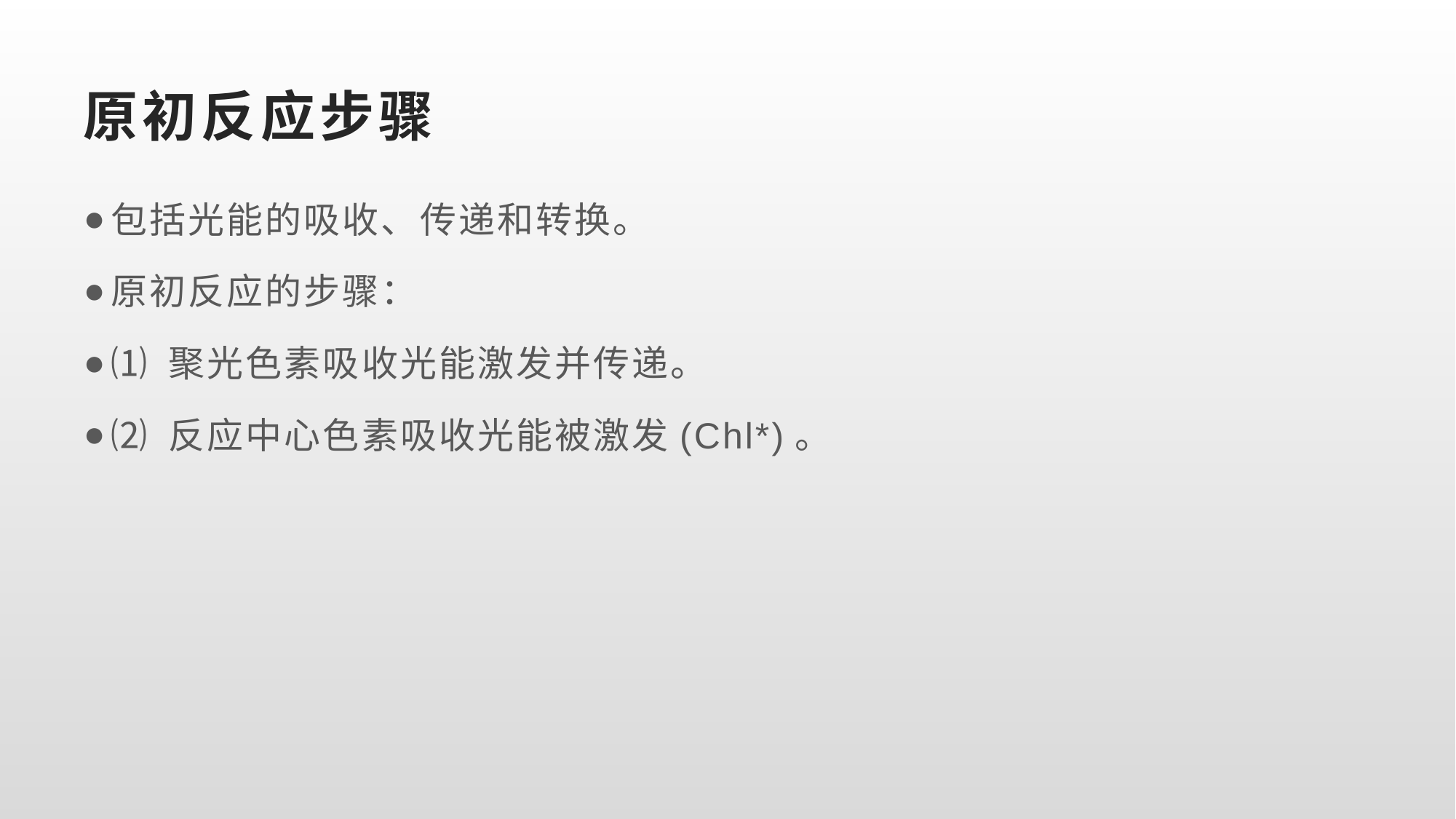

# 原初反应步骤
包括光能的吸收、传递和转换。
原初反应的步骤：
⑴ 聚光色素吸收光能激发并传递。
⑵ 反应中心色素吸收光能被激发(Chl*)。